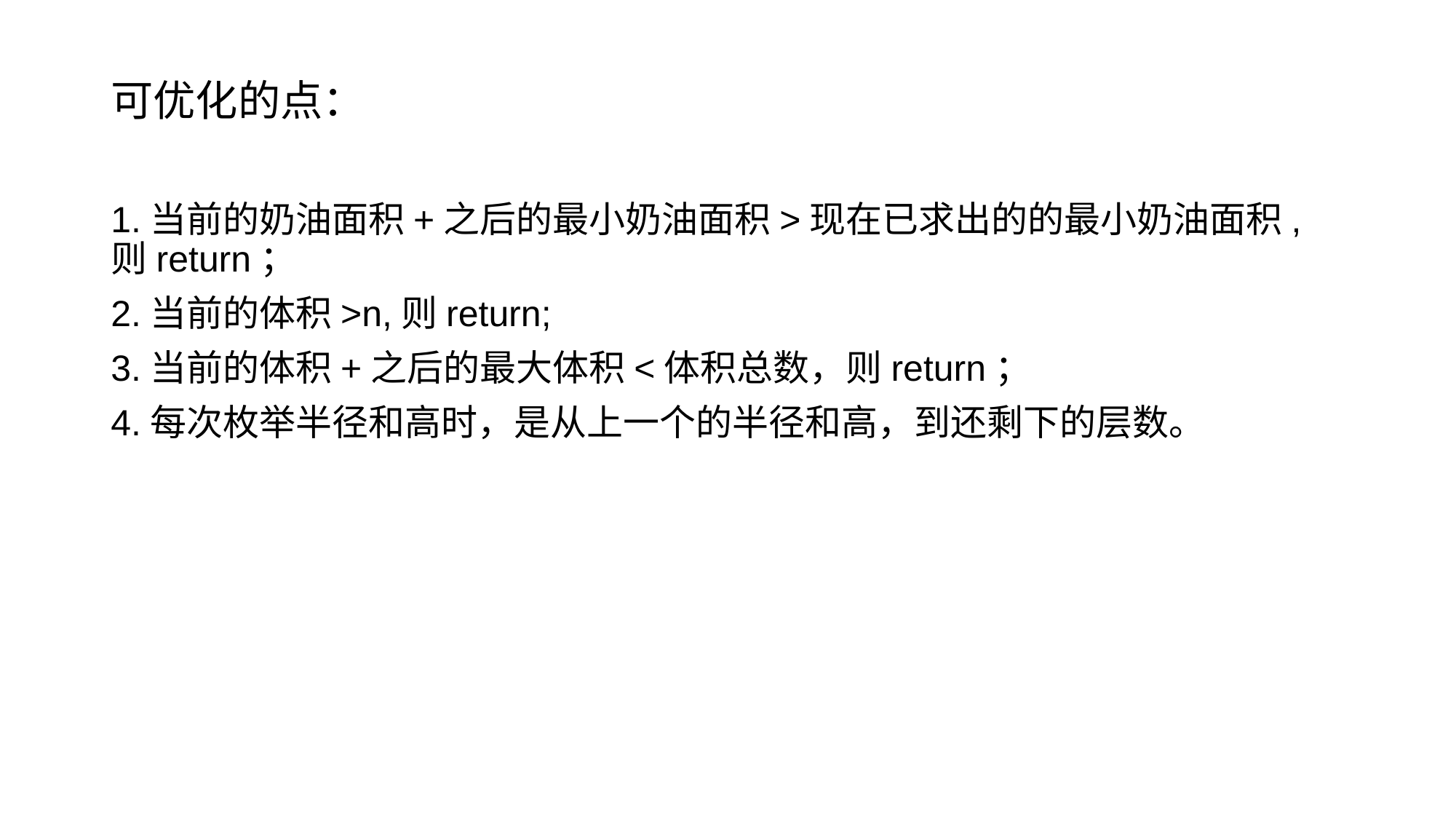

可优化的点：

1.当前的奶油面积+之后的最小奶油面积>现在已求出的的最小奶油面积,则return；
2.当前的体积>n,则return;
3.当前的体积+之后的最大体积<体积总数，则return；
4.每次枚举半径和高时，是从上一个的半径和高，到还剩下的层数。